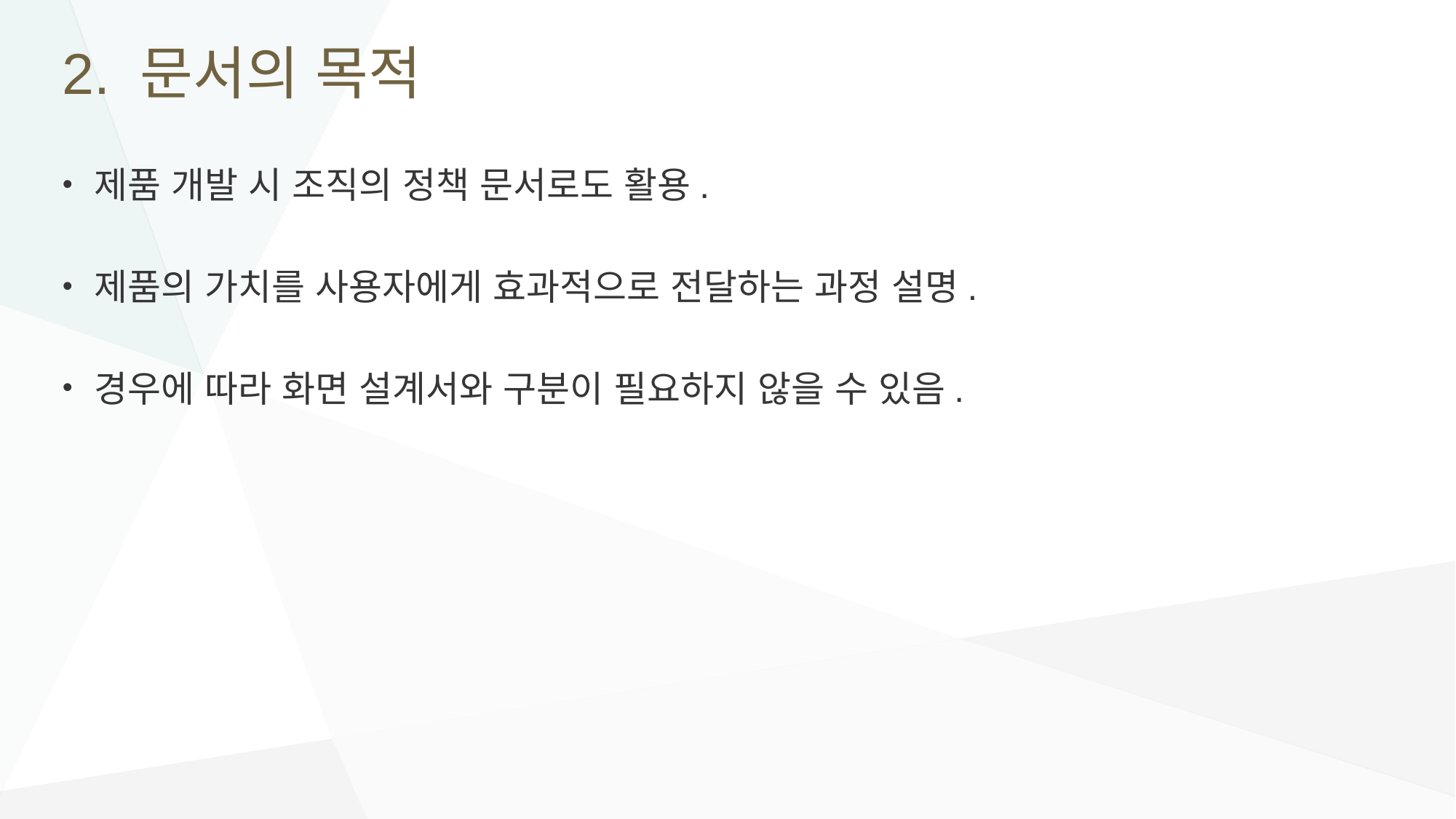

# 2. 문서의 목적
제품 개발 시 조직의 정책 문서로도 활용.

제품의 가치를 사용자에게 효과적으로 전달하는 과정 설명.

경우에 따라 화면 설계서와 구분이 필요하지 않을 수 있음.